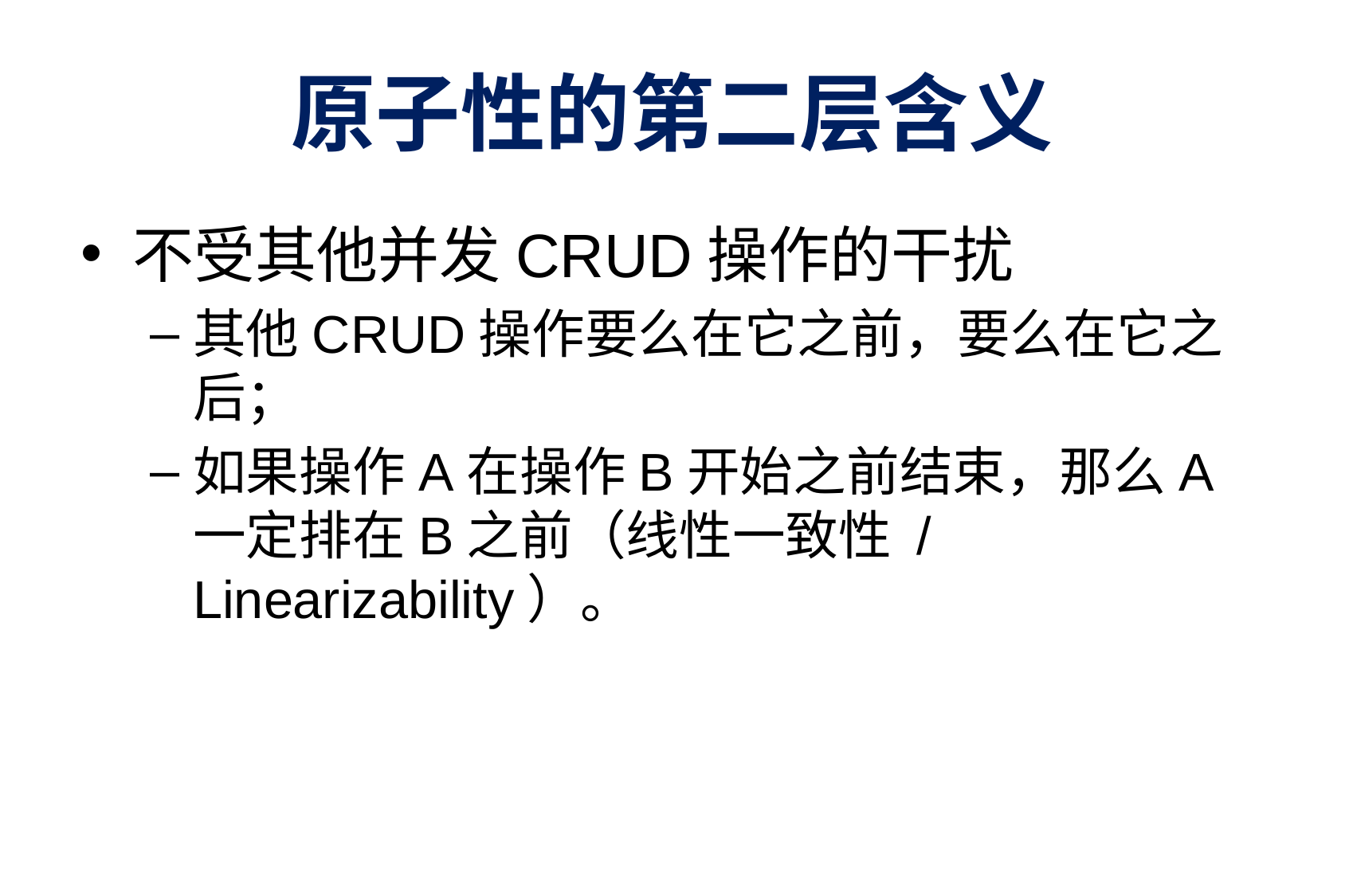

# 原子性的第二层含义
不受其他并发CRUD操作的干扰
其他CRUD操作要么在它之前，要么在它之后；
如果操作A在操作B开始之前结束，那么A一定排在B之前（线性一致性 / Linearizability）。